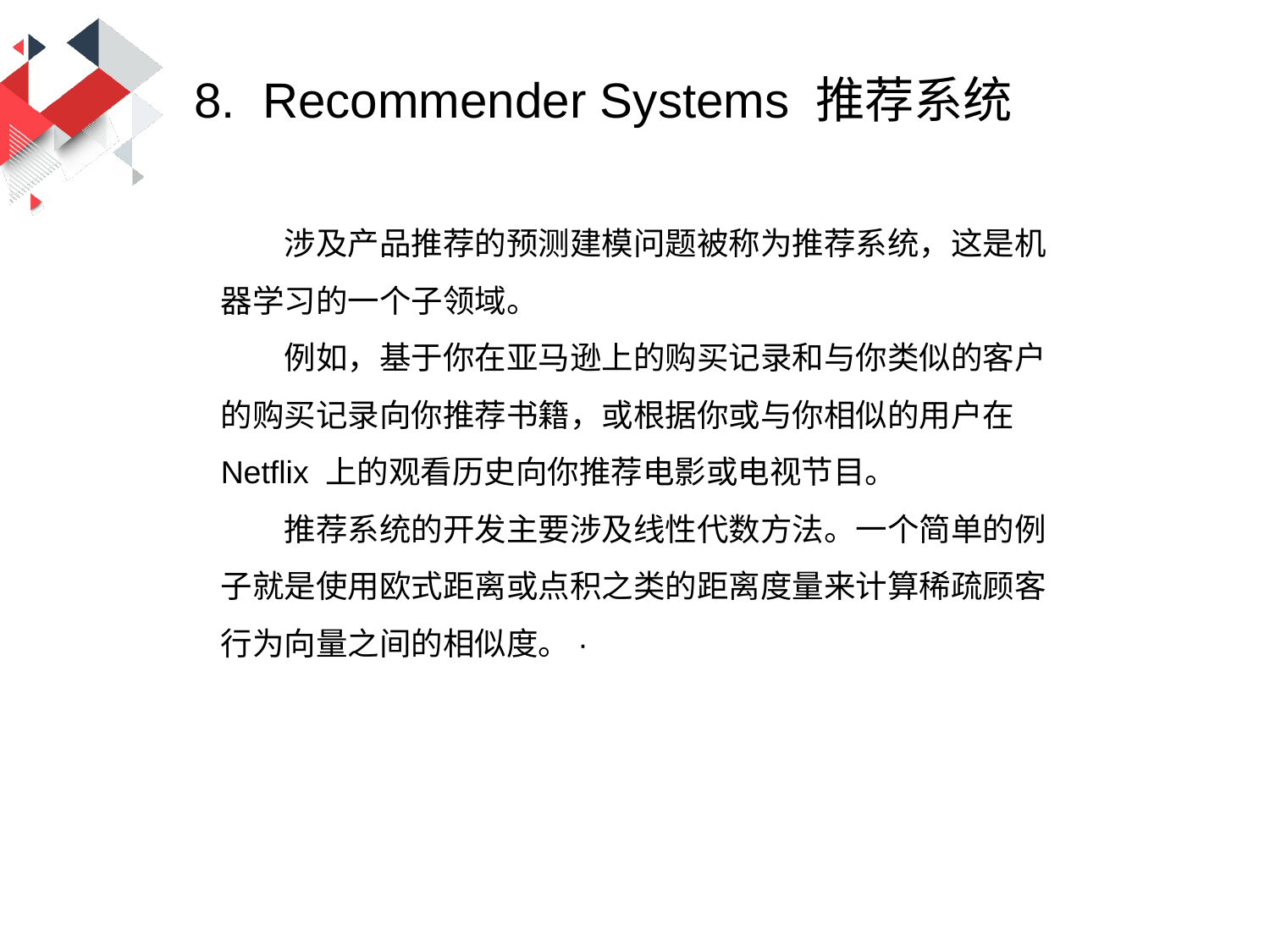

8.  Recommender Systems 推荐系统
涉及产品推荐的预测建模问题被称为推荐系统，这是机器学习的一个子领域。
例如，基于你在亚马逊上的购买记录和与你类似的客户的购买记录向你推荐书籍，或根据你或与你相似的用户在 Netflix 上的观看历史向你推荐电影或电视节目。
推荐系统的开发主要涉及线性代数方法。一个简单的例子就是使用欧式距离或点积之类的距离度量来计算稀疏顾客行为向量之间的相似度。·